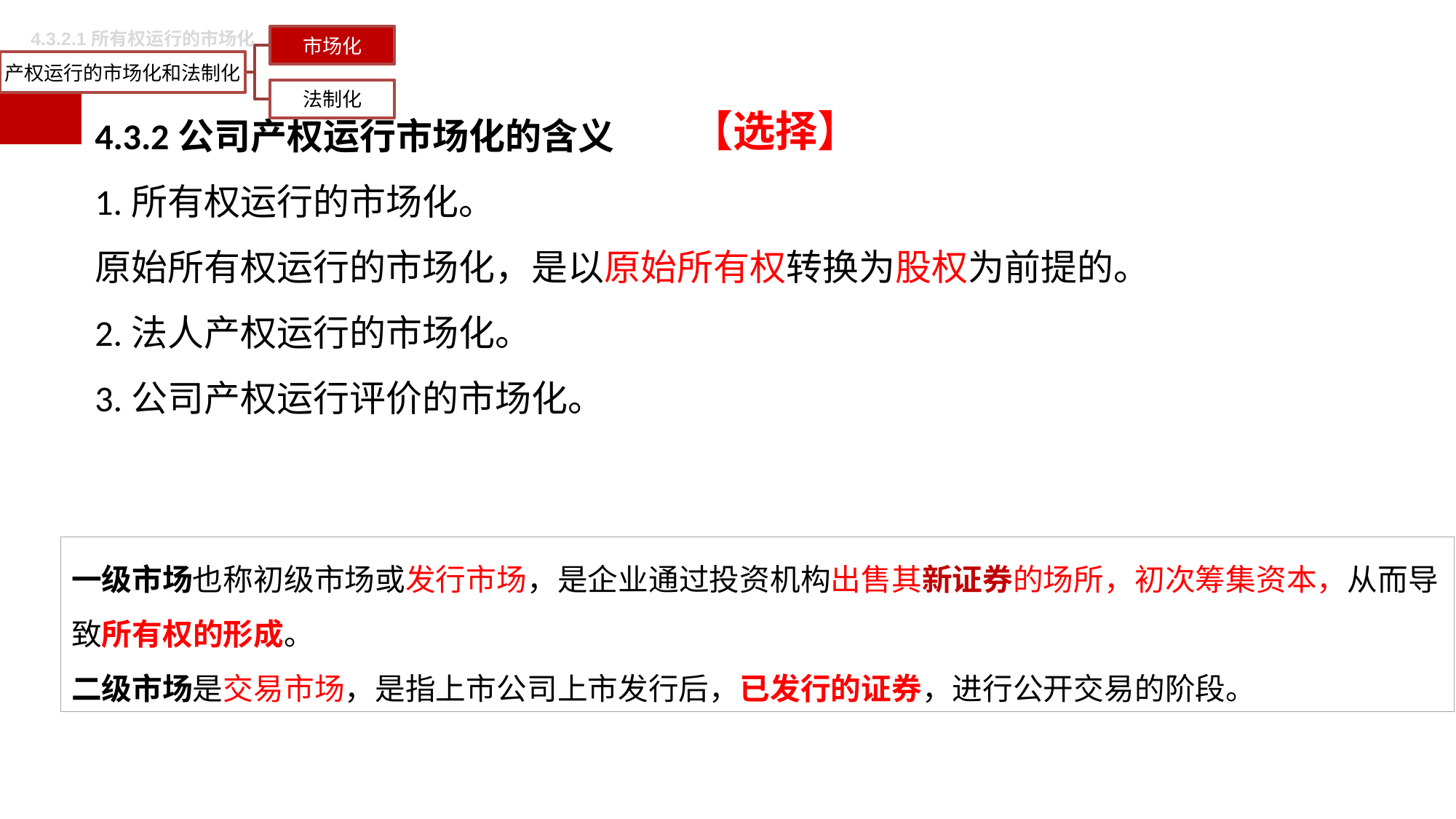

产权运行的市场化和法制化
市场化
法制化
4.3.2.1所有权运行的市场化
4.3.2公司产权运行市场化的含义
1.所有权运行的市场化。
原始所有权运行的市场化，是以原始所有权转换为股权为前提的。
2.法人产权运行的市场化。
3.公司产权运行评价的市场化。
【选择】
一级市场也称初级市场或发行市场，是企业通过投资机构出售其新证券的场所，初次筹集资本，从而导致所有权的形成。
二级市场是交易市场，是指上市公司上市发行后，已发行的证券，进行公开交易的阶段。